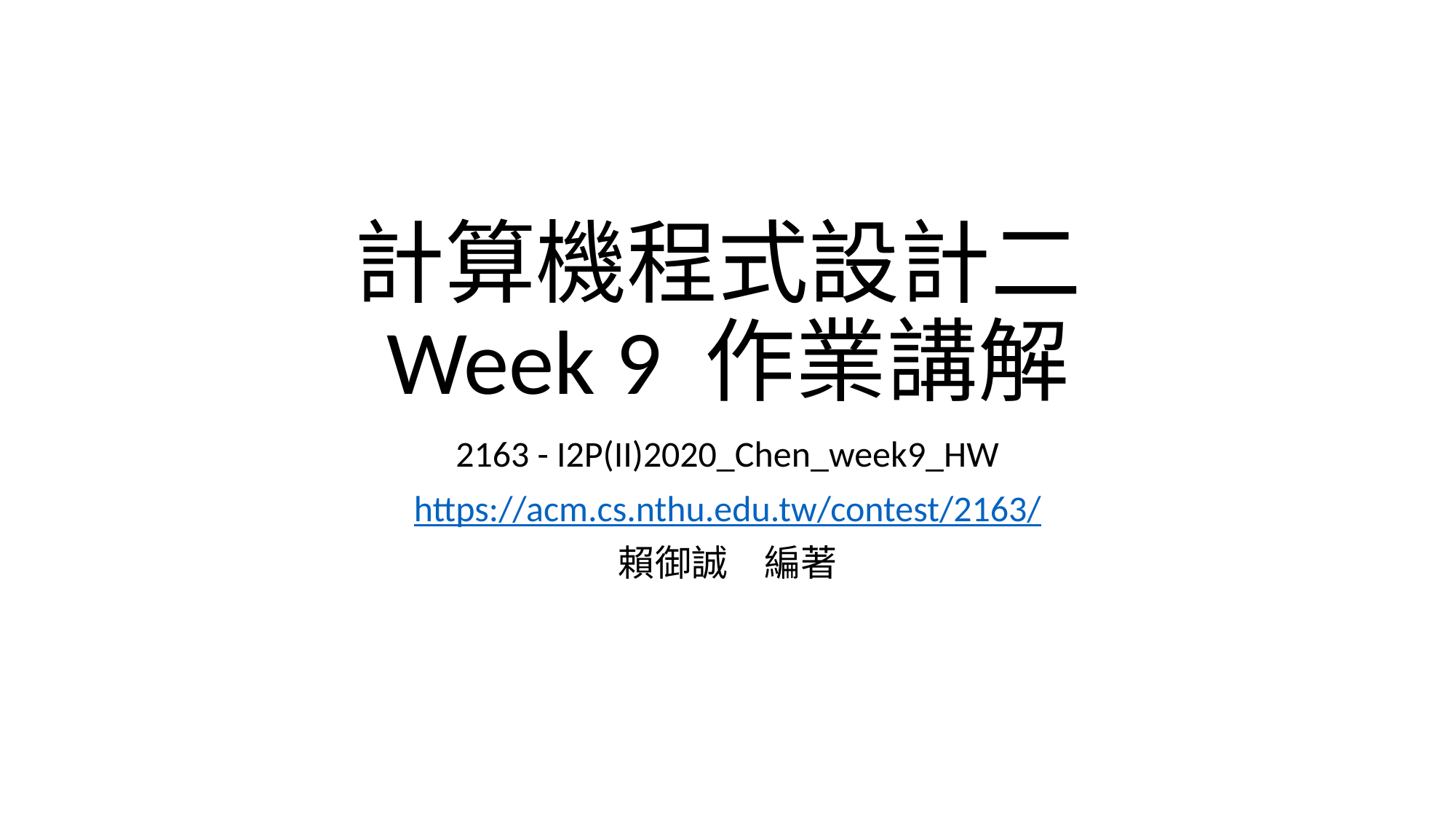

# 計算機程式設計二 Week 9 作業講解
2163 - I2P(II)2020_Chen_week9_HW
https://acm.cs.nthu.edu.tw/contest/2163/
賴御誠　編著